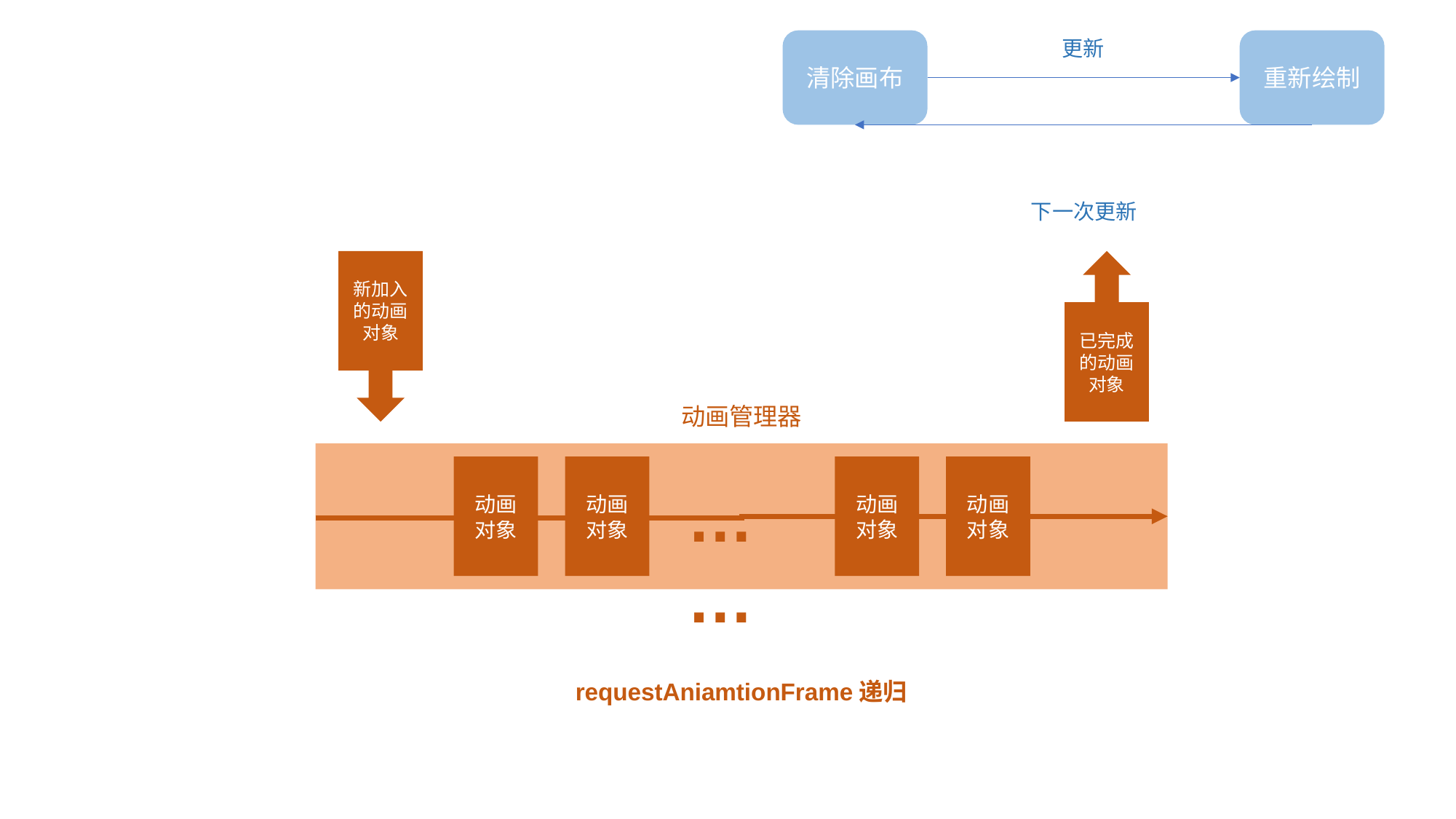

更新
清除画布
重新绘制
下一次更新

已完成的动画对象
新加入的动画对象

动画对象
动画对象
动画对象
动画对象
……
requestAniamtionFrame递归
动画管理器